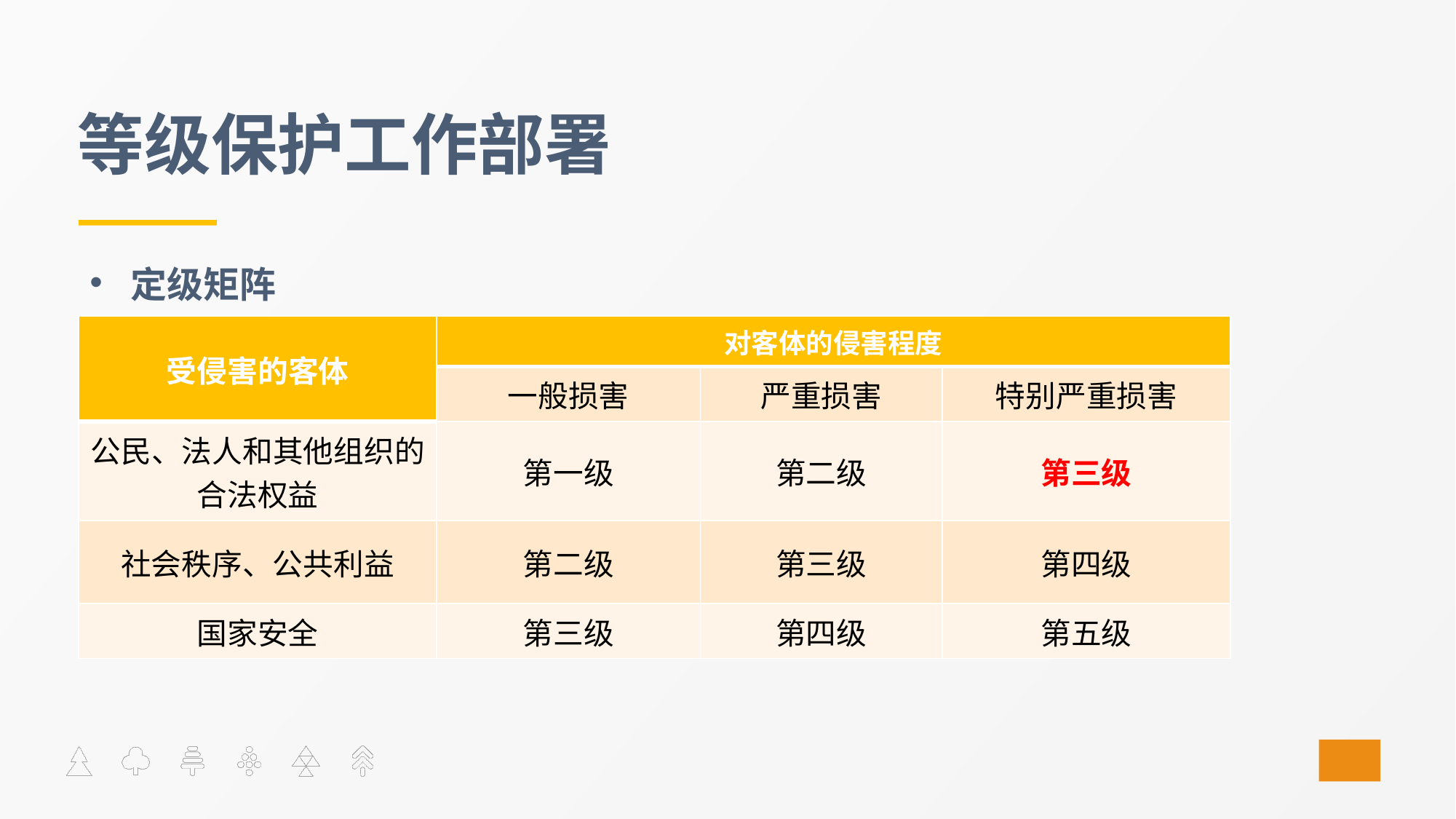

# 等级保护工作部署

定级矩阵

| 受侵害的客体 | 对客体的侵害程度 |  |  |
| --- | --- | --- | --- |
|  | 一般损害 | 严重损害 | 特别严重损害 |
| 公民、法人和其他组织的合法权益 | 第一级 | 第二级 | 第三级 |
| 社会秩序、公共利益 | 第二级 | 第三级 | 第四级 |
| 国家安全 | 第三级 | 第四级 | 第五级 |
21